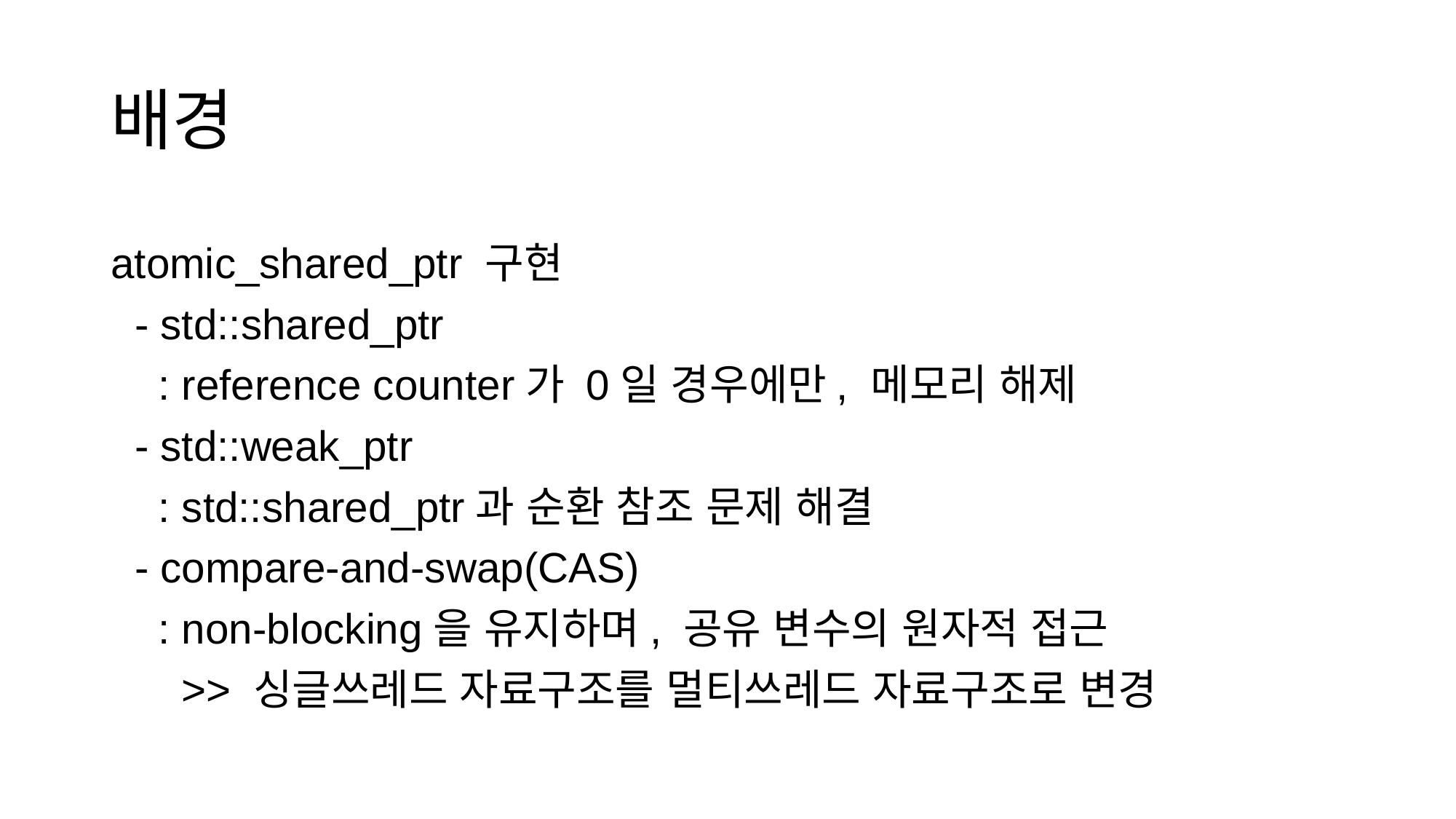

# 배경
atomic_shared_ptr 구현
  - std::shared_ptr
    : reference counter가 0일 경우에만, 메모리 해제
  - std::weak_ptr
    : std::shared_ptr과 순환 참조 문제 해결
  - compare-and-swap(CAS)
    : non-blocking을 유지하며, 공유 변수의 원자적 접근
      >> 싱글쓰레드 자료구조를 멀티쓰레드 자료구조로 변경